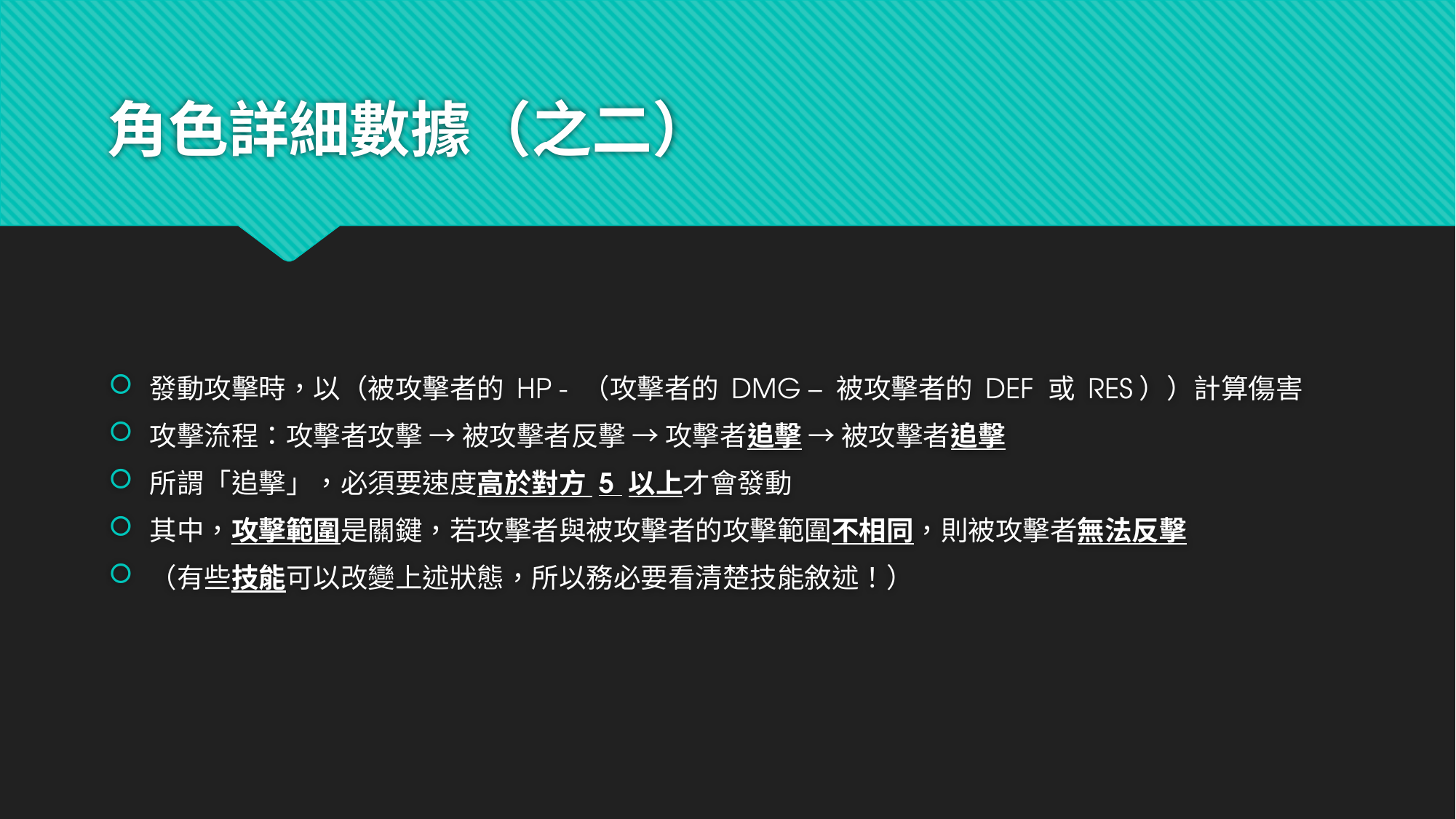

# 角色詳細數據（之二）
發動攻擊時，以（被攻擊者的 HP - （攻擊者的 DMG – 被攻擊者的 DEF 或 RES））計算傷害
攻擊流程：攻擊者攻擊 → 被攻擊者反擊 → 攻擊者追擊 → 被攻擊者追擊
所謂「追擊」，必須要速度高於對方 5 以上才會發動
其中，攻擊範圍是關鍵，若攻擊者與被攻擊者的攻擊範圍不相同，則被攻擊者無法反擊
（有些技能可以改變上述狀態，所以務必要看清楚技能敘述！）